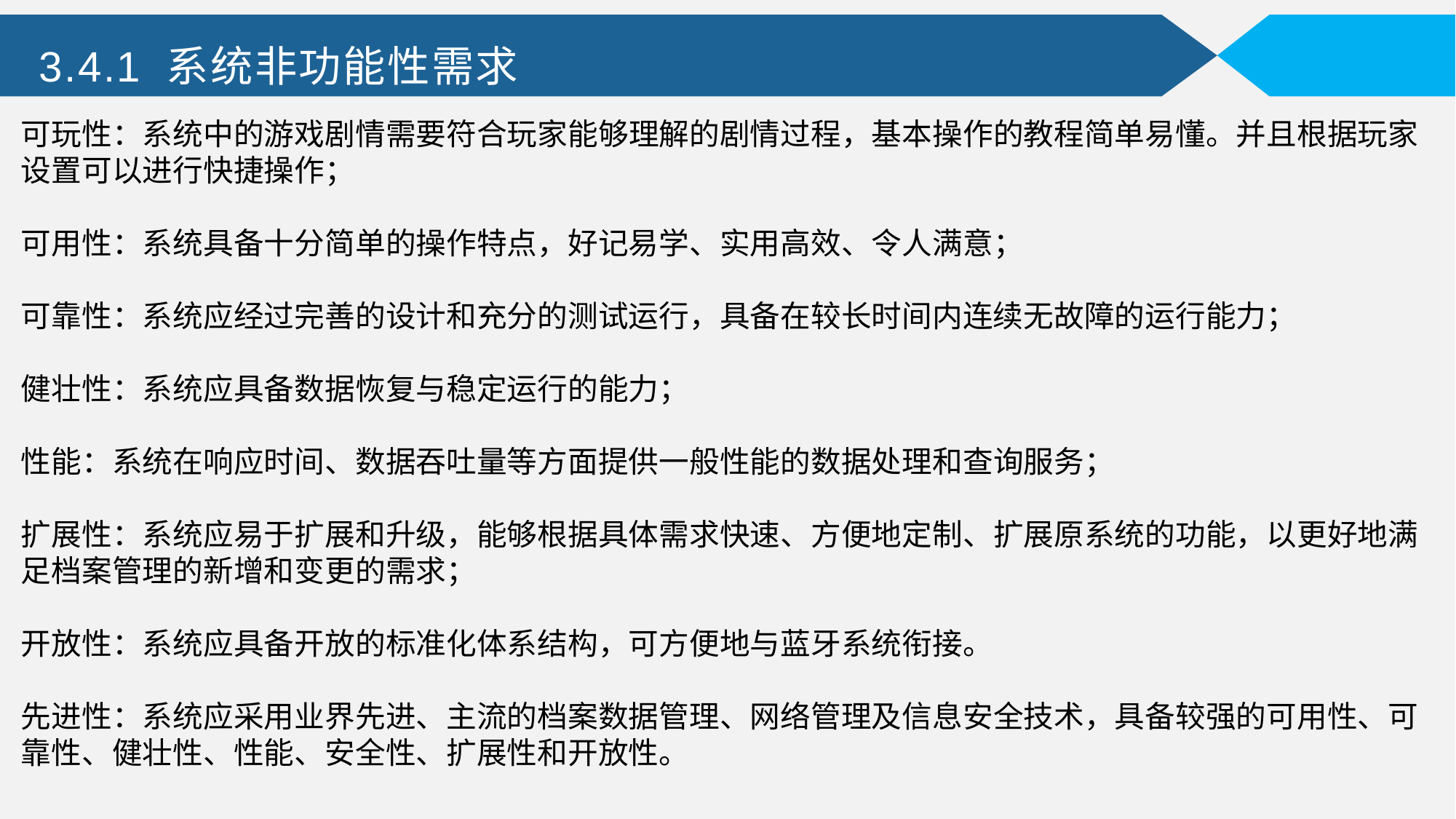

3.4.1 系统非功能性需求

可玩性：系统中的游戏剧情需要符合玩家能够理解的剧情过程，基本操作的教程简单易懂。并且根据玩家设置可以进行快捷操作；

可用性：系统具备十分简单的操作特点，好记易学、实用高效、令人满意；

可靠性：系统应经过完善的设计和充分的测试运行，具备在较长时间内连续无故障的运行能力；

健壮性：系统应具备数据恢复与稳定运行的能力；

性能：系统在响应时间、数据吞吐量等方面提供一般性能的数据处理和查询服务；

扩展性：系统应易于扩展和升级，能够根据具体需求快速、方便地定制、扩展原系统的功能，以更好地满足档案管理的新增和变更的需求；

开放性：系统应具备开放的标准化体系结构，可方便地与蓝牙系统衔接。

先进性：系统应采用业界先进、主流的档案数据管理、网络管理及信息安全技术，具备较强的可用性、可靠性、健壮性、性能、安全性、扩展性和开放性。